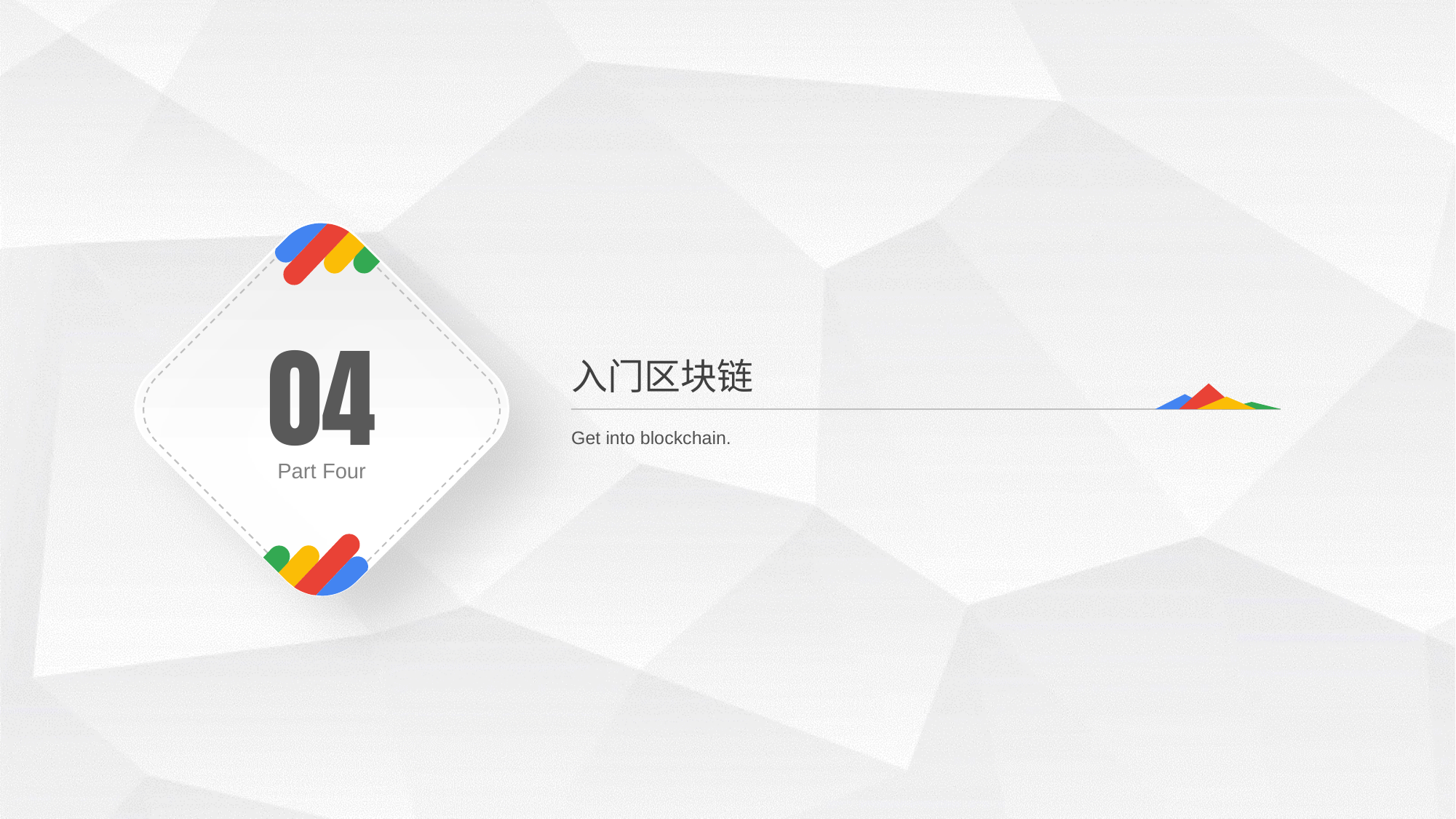

04
入门区块链

Get into blockchain.
Part Four